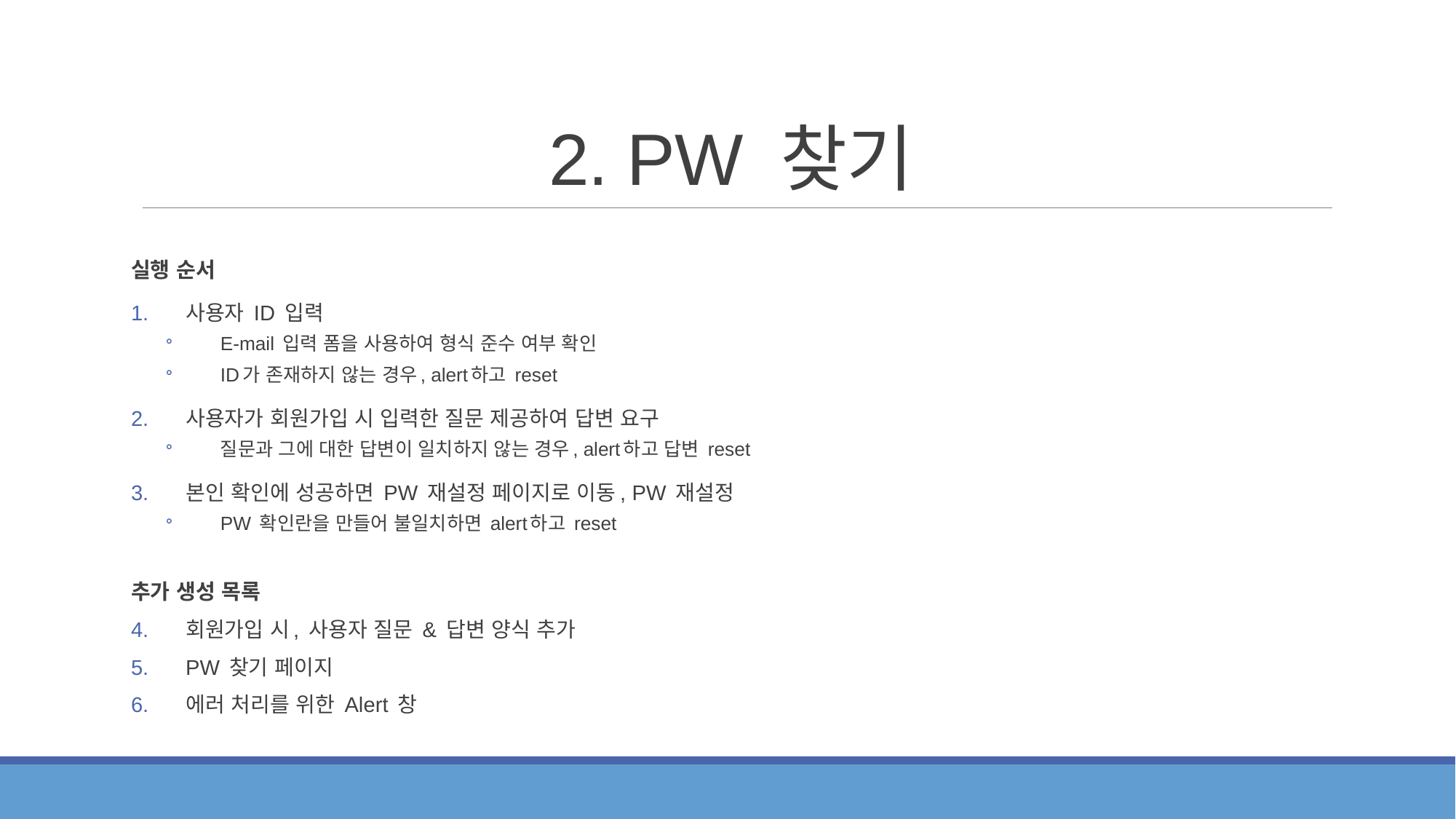

# 2. PW 찾기
실행 순서
사용자 ID 입력
E-mail 입력 폼을 사용하여 형식 준수 여부 확인
ID가 존재하지 않는 경우, alert하고 reset
사용자가 회원가입 시 입력한 질문 제공하여 답변 요구
질문과 그에 대한 답변이 일치하지 않는 경우, alert하고 답변 reset
본인 확인에 성공하면 PW 재설정 페이지로 이동, PW 재설정
PW 확인란을 만들어 불일치하면 alert하고 reset

추가 생성 목록
회원가입 시, 사용자 질문 & 답변 양식 추가
PW 찾기 페이지
에러 처리를 위한 Alert 창